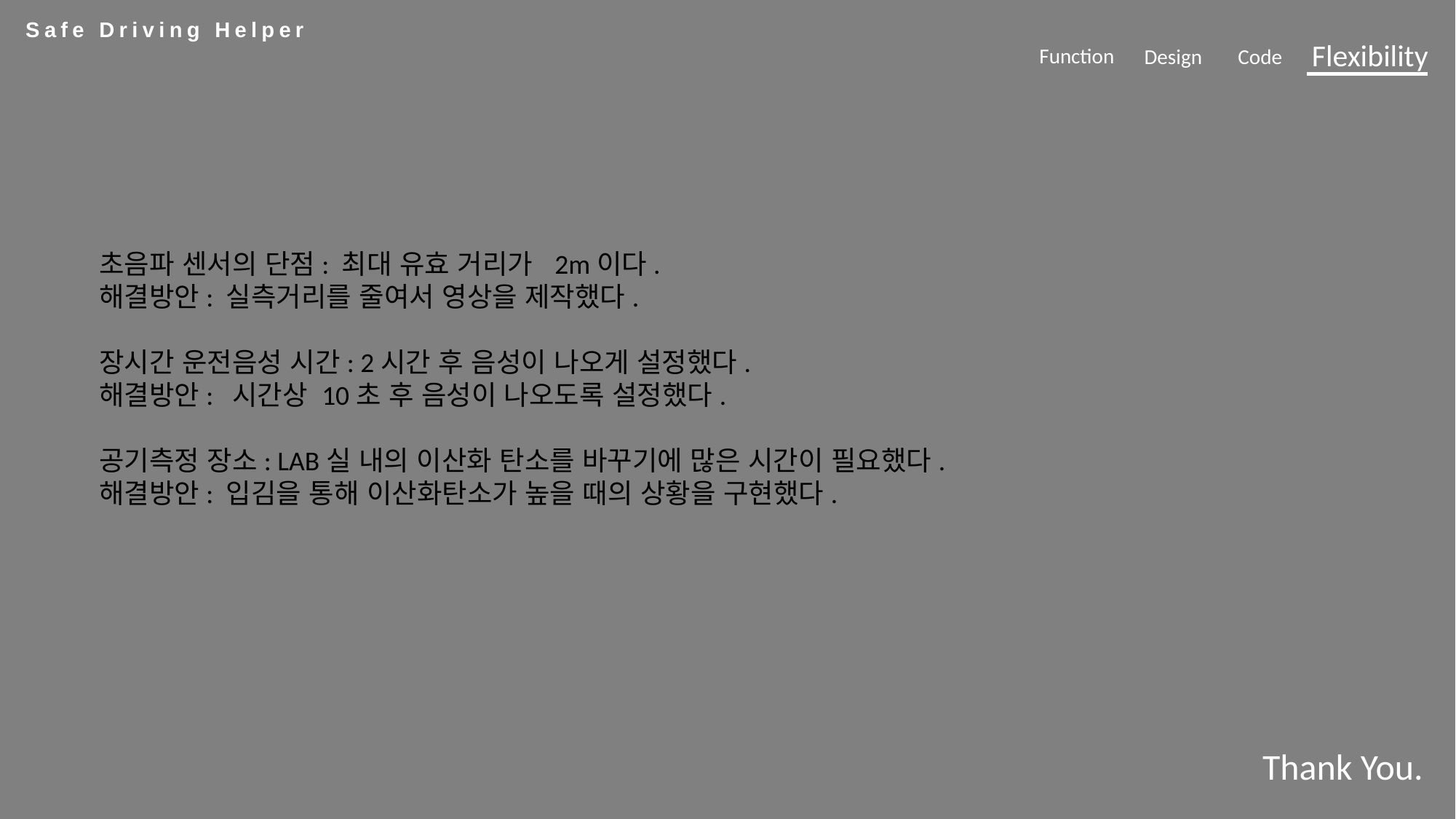

Safe Driving Helper
Flexibility
Function
Design
Code
초음파 센서의 단점: 최대 유효 거리가  2m이다.
해결방안: 실측거리를 줄여서 영상을 제작했다.

장시간 운전음성 시간: 2시간 후 음성이 나오게 설정했다.
해결방안:  시간상 10초 후 음성이 나오도록 설정했다.

공기측정 장소: LAB실 내의 이산화 탄소를 바꾸기에 많은 시간이 필요했다.
해결방안: 입김을 통해 이산화탄소가 높을 때의 상황을 구현했다.
Thank You.